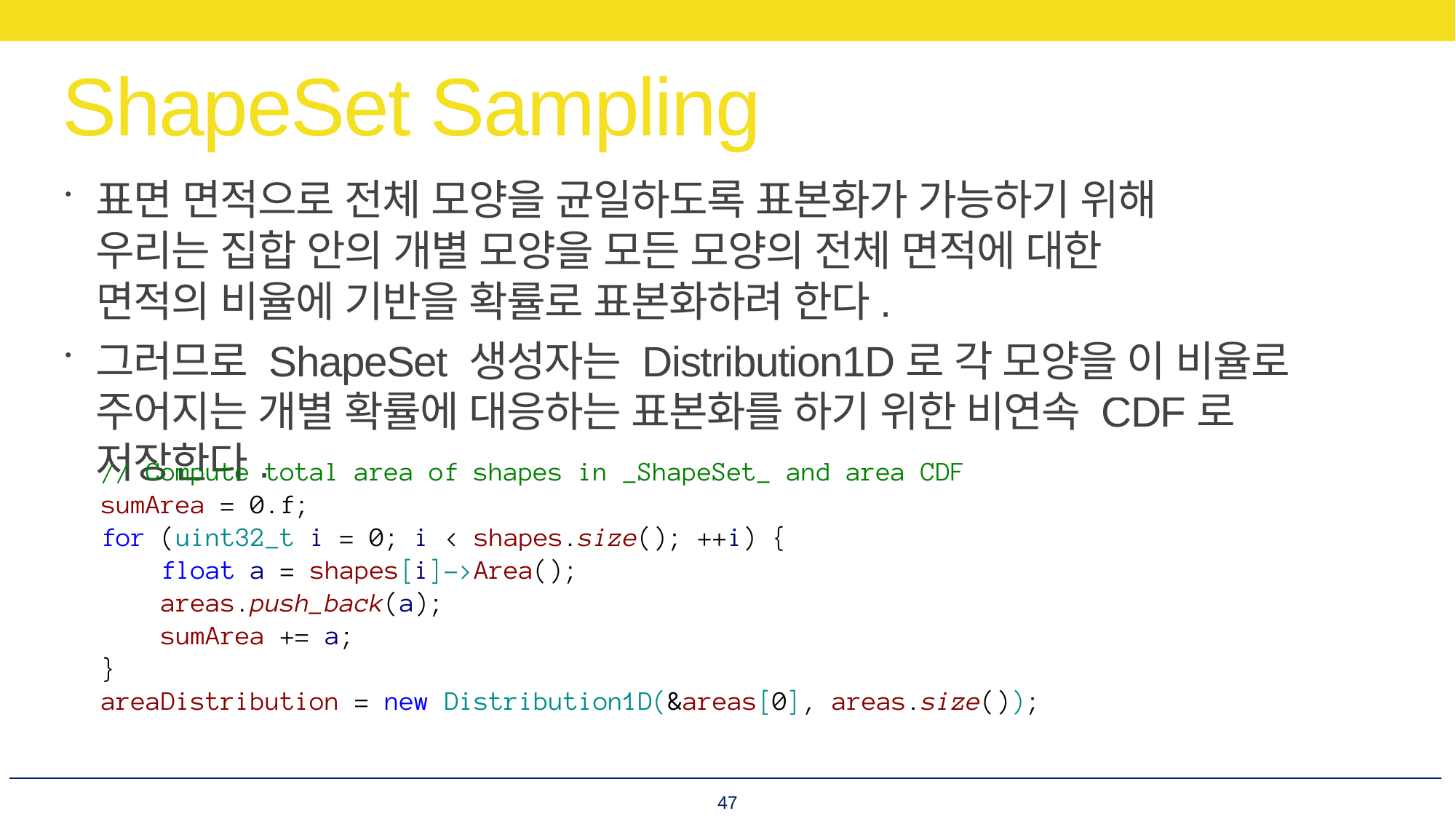

# ShapeSet Sampling
표면 면적으로 전체 모양을 균일하도록 표본화가 가능하기 위해
우리는 집합 안의 개별 모양을 모든 모양의 전체 면적에 대한
면적의 비율에 기반을 확률로 표본화하려 한다.
그러므로 ShapeSet 생성자는 Distribution1D로 각 모양을 이 비율로
주어지는 개별 확률에 대응하는 표본화를 하기 위한 비연속 CDF로 저장한다.

// Compute total area of shapes in _ShapeSet_ and area CDF
sumArea = 0.f;
for (uint32_t i = 0; i < shapes.size(); ++i) {
    float a = shapes[i]->Area();
    areas.push_back(a);
    sumArea += a;
}
areaDistribution = new Distribution1D(&areas[0], areas.size());
47